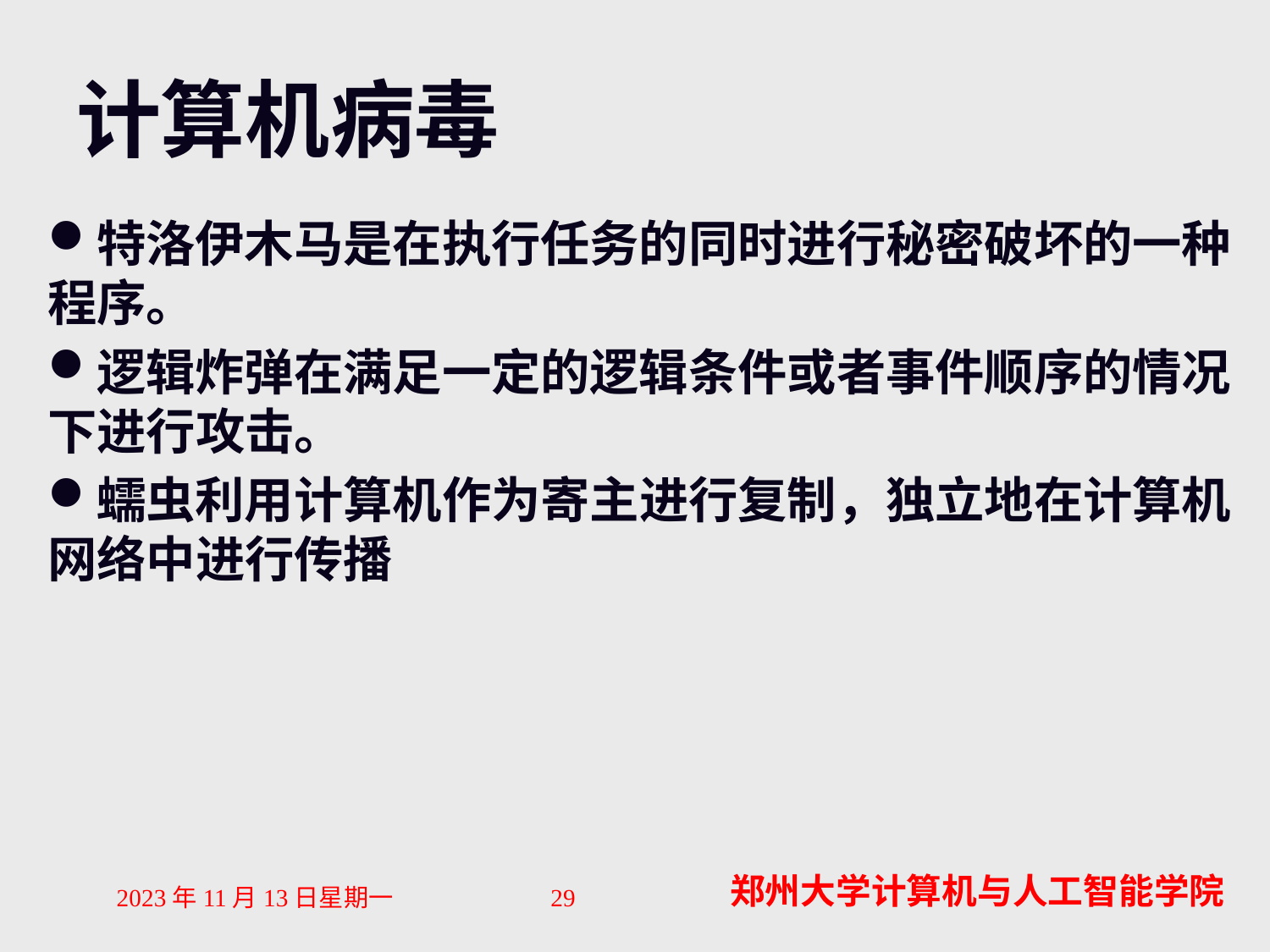

# 计算机病毒
特洛伊木马是在执行任务的同时进行秘密破坏的一种程序。
逻辑炸弹在满足一定的逻辑条件或者事件顺序的情况下进行攻击。
蠕虫利用计算机作为寄主进行复制，独立地在计算机网络中进行传播